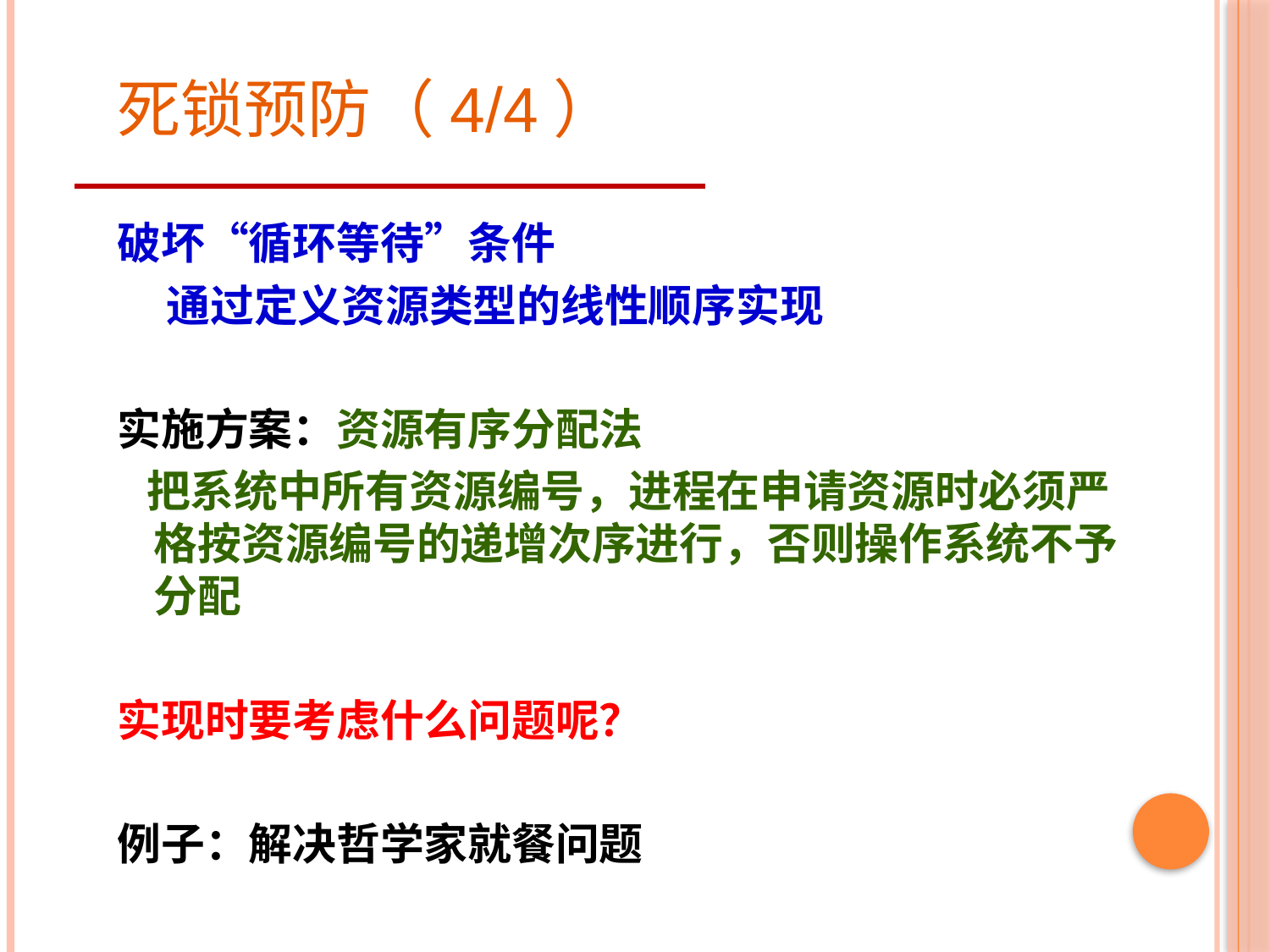

# 死锁预防（4/4）
破坏“循环等待”条件
    通过定义资源类型的线性顺序实现

实施方案：资源有序分配法
  把系统中所有资源编号，进程在申请资源时必须严格按资源编号的递增次序进行，否则操作系统不予分配

实现时要考虑什么问题呢？

例子：解决哲学家就餐问题